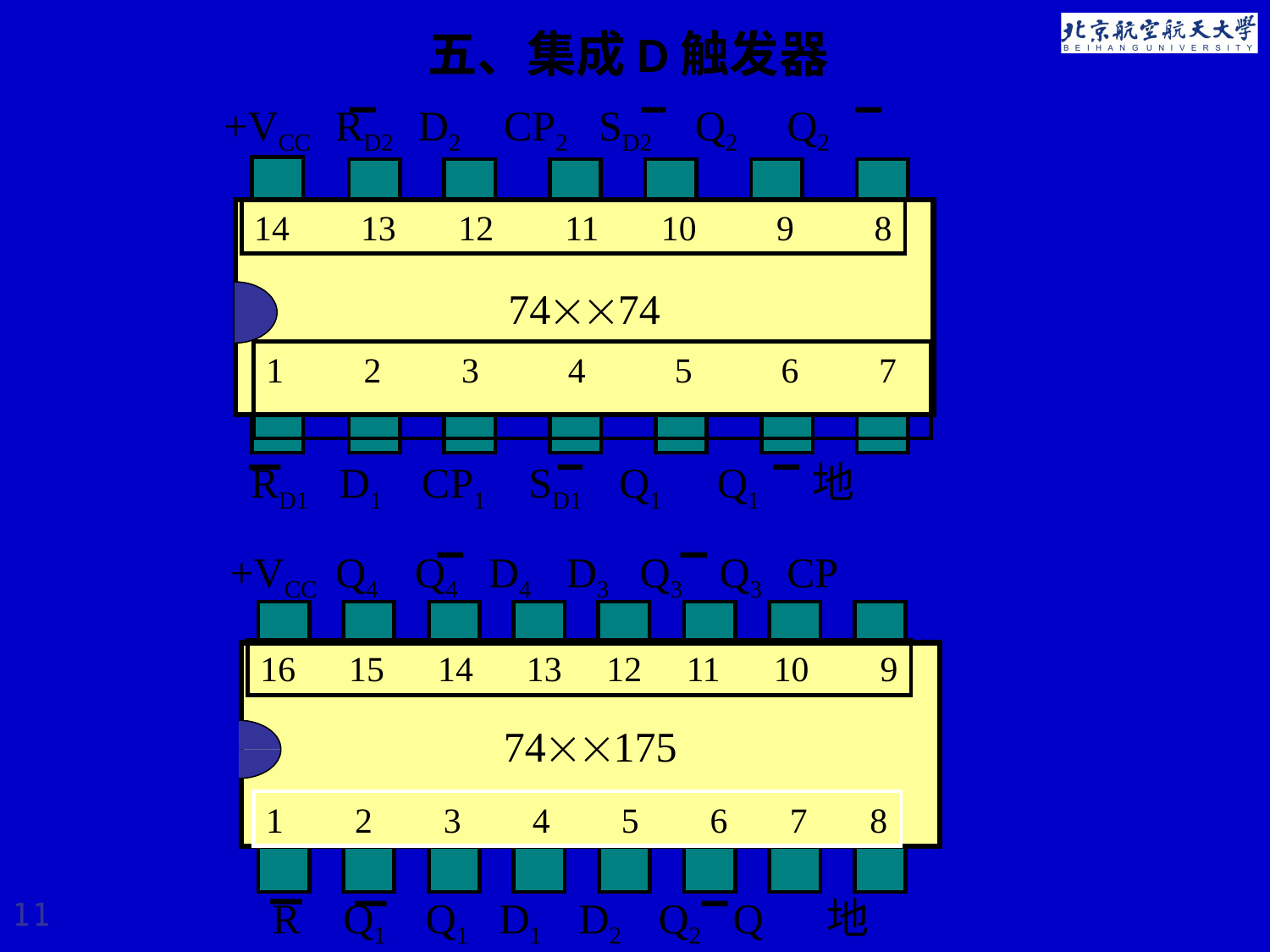

五、集成D触发器
+VCC    RD2    D2       CP2     SD2       Q2        Q2

14        13       12        11       10         9         8
74××74

1        2        3        4        5        6       7       8
1         2         3          4          5          6         7

RD1     D1     CP1       SD1      Q1         Q1    地

+VCC   Q4      Q4     D4     D3     Q3      Q3    CP

16      15      14      13     12     11      10        9
74××175

1        2        3        4        5        6       7       8
1        2        3        4        5        6       7       8

R       Q1     Q1     D1      D2      Q2   Q     地

11